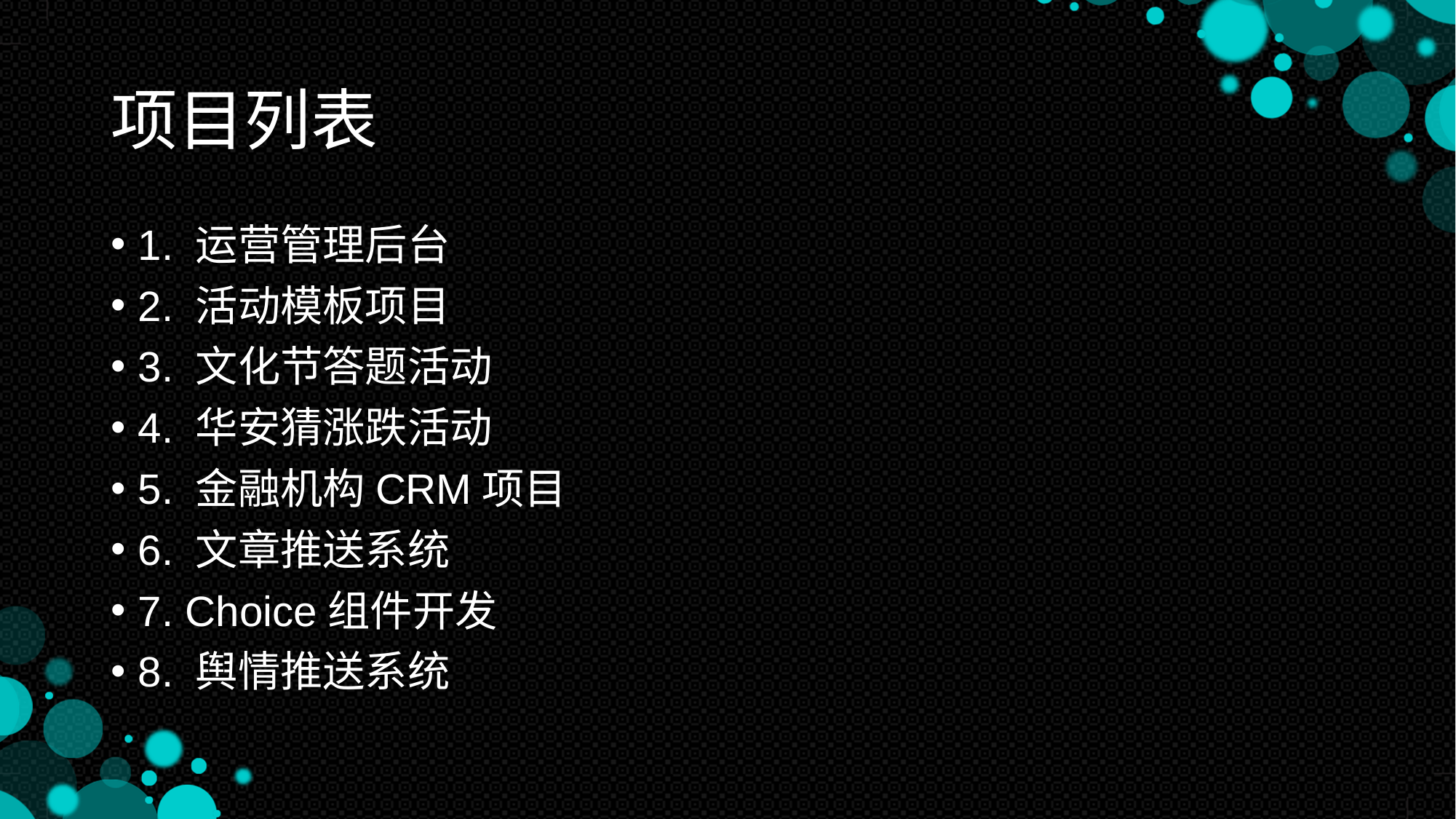

# 项目列表
1. 运营管理后台
2. 活动模板项目
3. 文化节答题活动
4. 华安猜涨跌活动
5. 金融机构CRM项目
6. 文章推送系统
7. Choice组件开发
8. 舆情推送系统